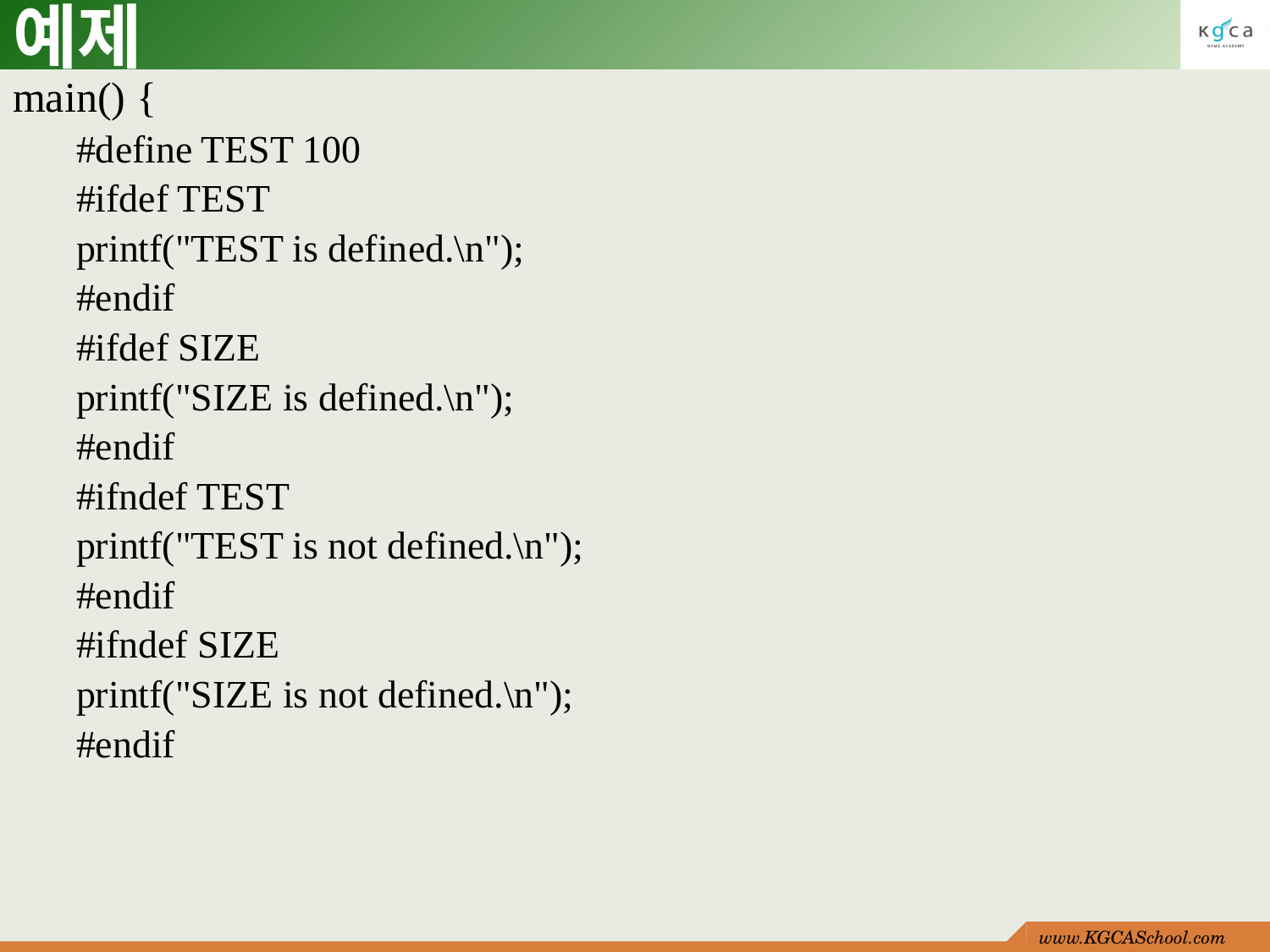

# 예제
main() {
#define TEST 100
#ifdef TEST
printf("TEST is defined.\n");
#endif
#ifdef SIZE
printf("SIZE is defined.\n");
#endif
#ifndef TEST
printf("TEST is not defined.\n");
#endif
#ifndef SIZE
printf("SIZE is not defined.\n");
#endif